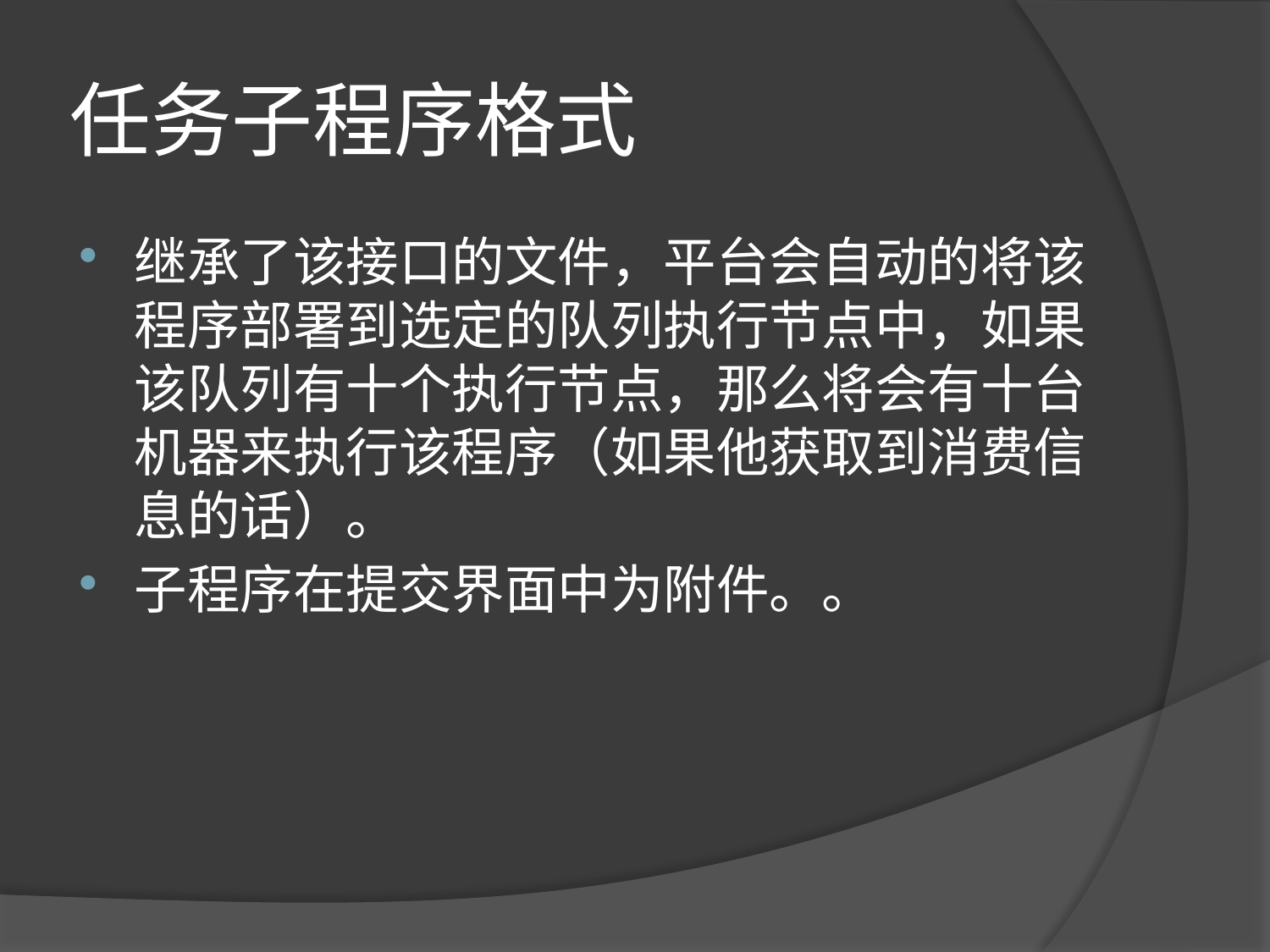

# 任务子程序格式
继承了该接口的文件，平台会自动的将该程序部署到选定的队列执行节点中，如果该队列有十个执行节点，那么将会有十台机器来执行该程序（如果他获取到消费信息的话）。
子程序在提交界面中为附件。。